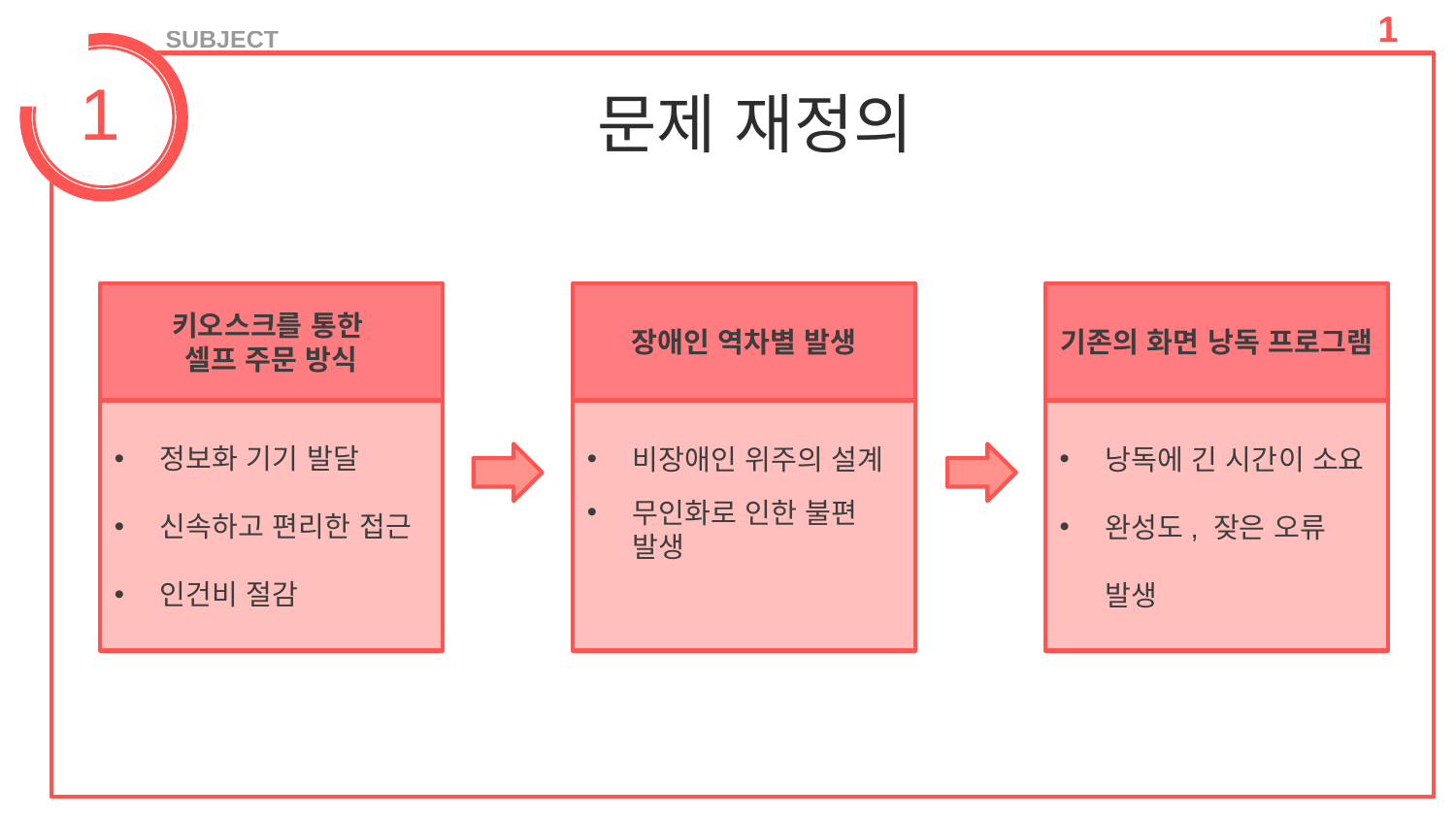

1
SUBJECT
1
문제 재정의
키오스크를 통한
셀프 주문 방식
정보화 기기 발달
신속하고 편리한 접근
인건비 절감
장애인 역차별 발생
비장애인 위주의 설계

무인화로 인한 불편
발생
기존의 화면 낭독 프로그램
낭독에 긴 시간이 소요
완성도, 잦은 오류 발생